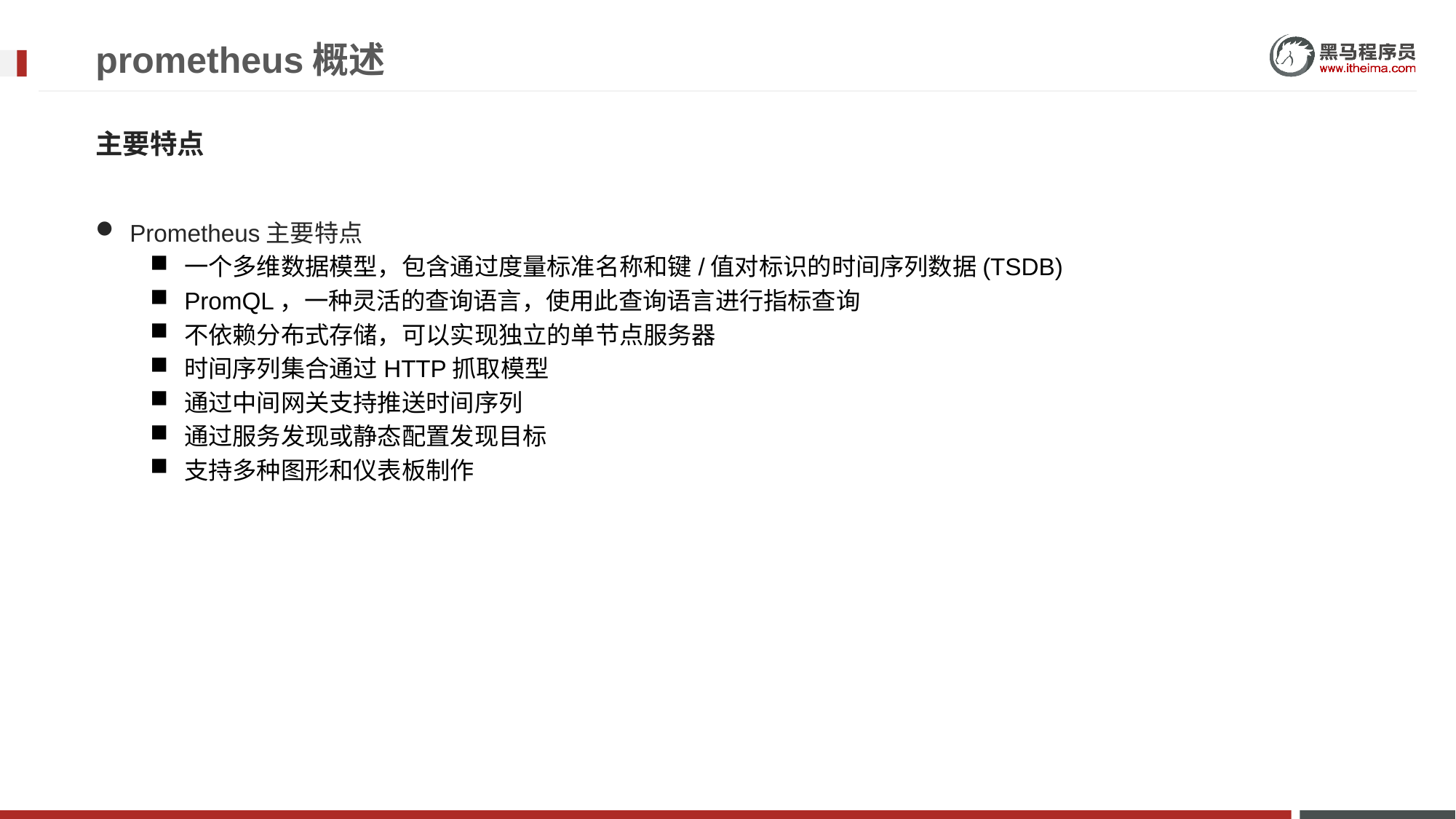

# prometheus概述
主要特点
Prometheus主要特点
一个多维数据模型，包含通过度量标准名称和键/值对标识的时间序列数据(TSDB)
PromQL，一种灵活的查询语言，使用此查询语言进行指标查询
不依赖分布式存储，可以实现独立的单节点服务器
时间序列集合通过HTTP抓取模型
通过中间网关支持推送时间序列
通过服务发现或静态配置发现目标
支持多种图形和仪表板制作